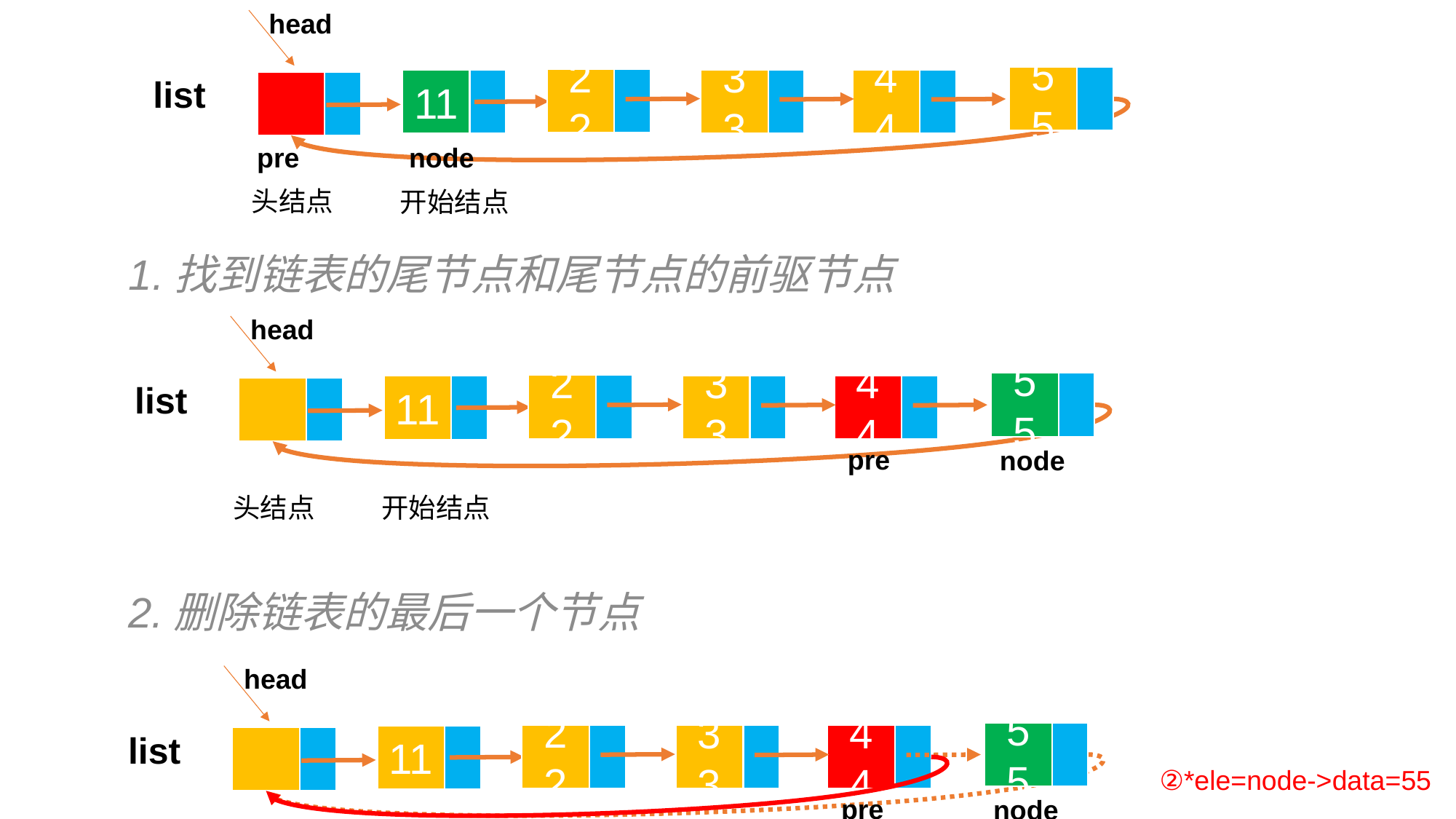

head
list
55

22

33

44

11

pre
node
头结点
开始结点
1.找到链表的尾节点和尾节点的前驱节点
head
list
55

22

33

44

11

pre
node
头结点
开始结点
2.删除链表的最后一个节点
head
list
55

22

33

44

11

②*ele=node->data=55
pre
node
头结点
开始结点
①pre->next=node->next
head
list
22

33

44

11

头结点
开始结点